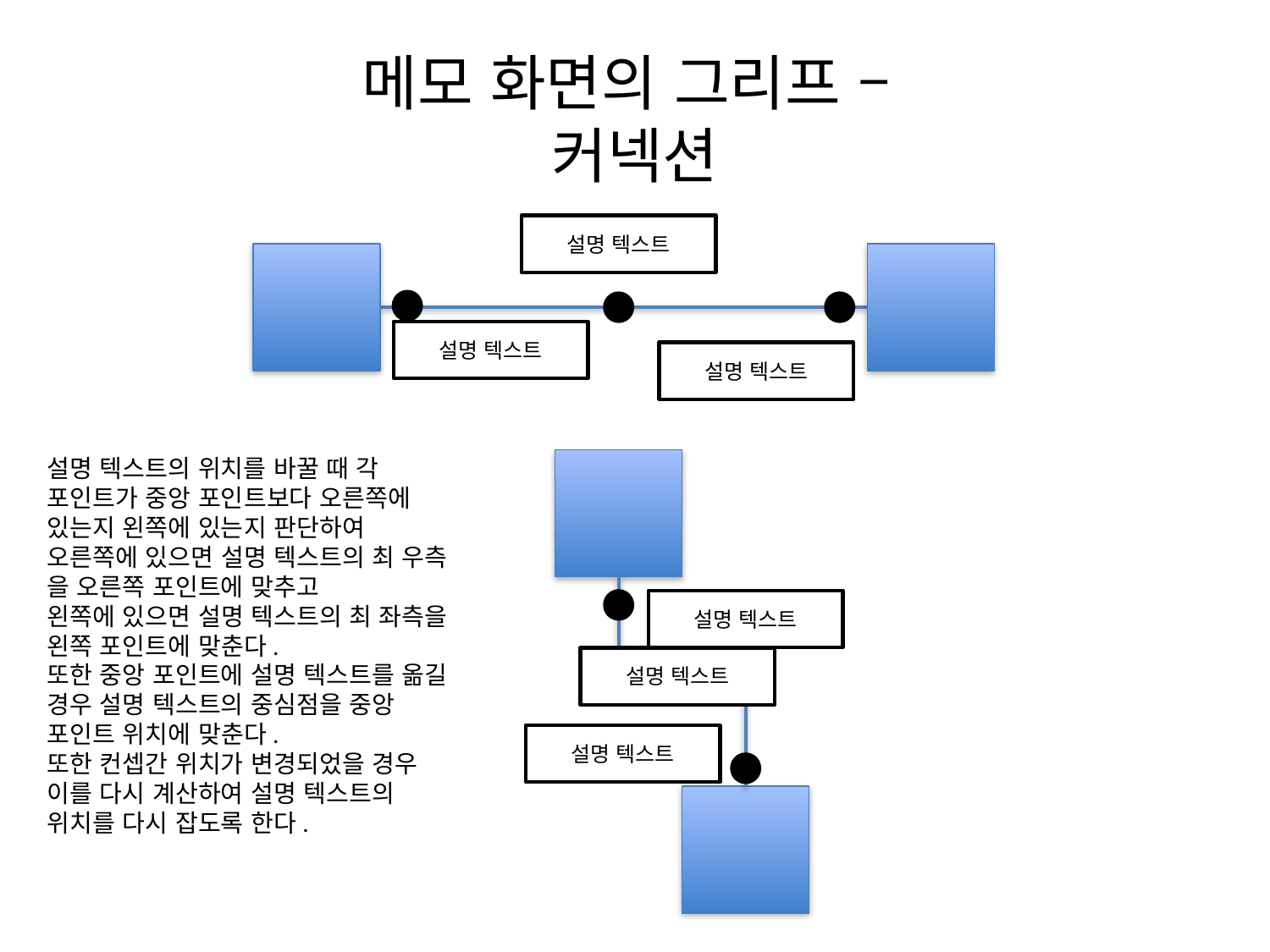

# 메모 화면의 그리프 – 커넥션
설명 텍스트

설명 텍스트
설명 텍스트
설명 텍스트의 위치를 바꿀 때 각 포인트가 중앙 포인트보다 오른쪽에 있는지 왼쪽에 있는지 판단하여
오른쪽에 있으면 설명 텍스트의 최 우측 을 오른쪽 포인트에 맞추고
왼쪽에 있으면 설명 텍스트의 최 좌측을 왼쪽 포인트에 맞춘다.
또한 중앙 포인트에 설명 텍스트를 옮길 경우 설명 텍스트의 중심점을 중앙 포인트 위치에 맞춘다.
또한 컨셉간 위치가 변경되었을 경우 이를 다시 계산하여 설명 텍스트의 위치를 다시 잡도록 한다.

설명 텍스트

설명 텍스트

설명 텍스트